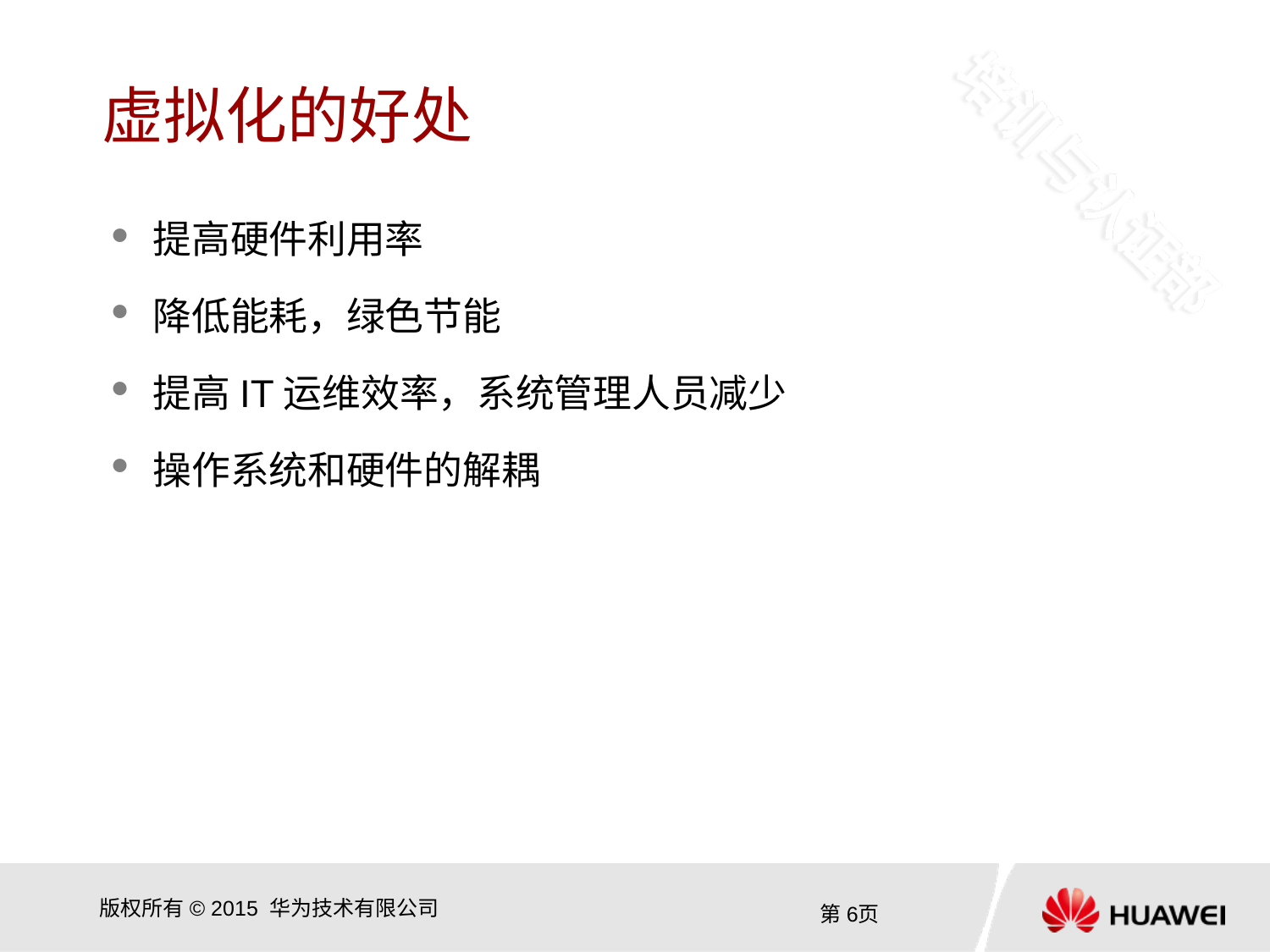

# 虚拟化的好处
提高硬件利用率
降低能耗，绿色节能
提高IT运维效率，系统管理人员减少
操作系统和硬件的解耦